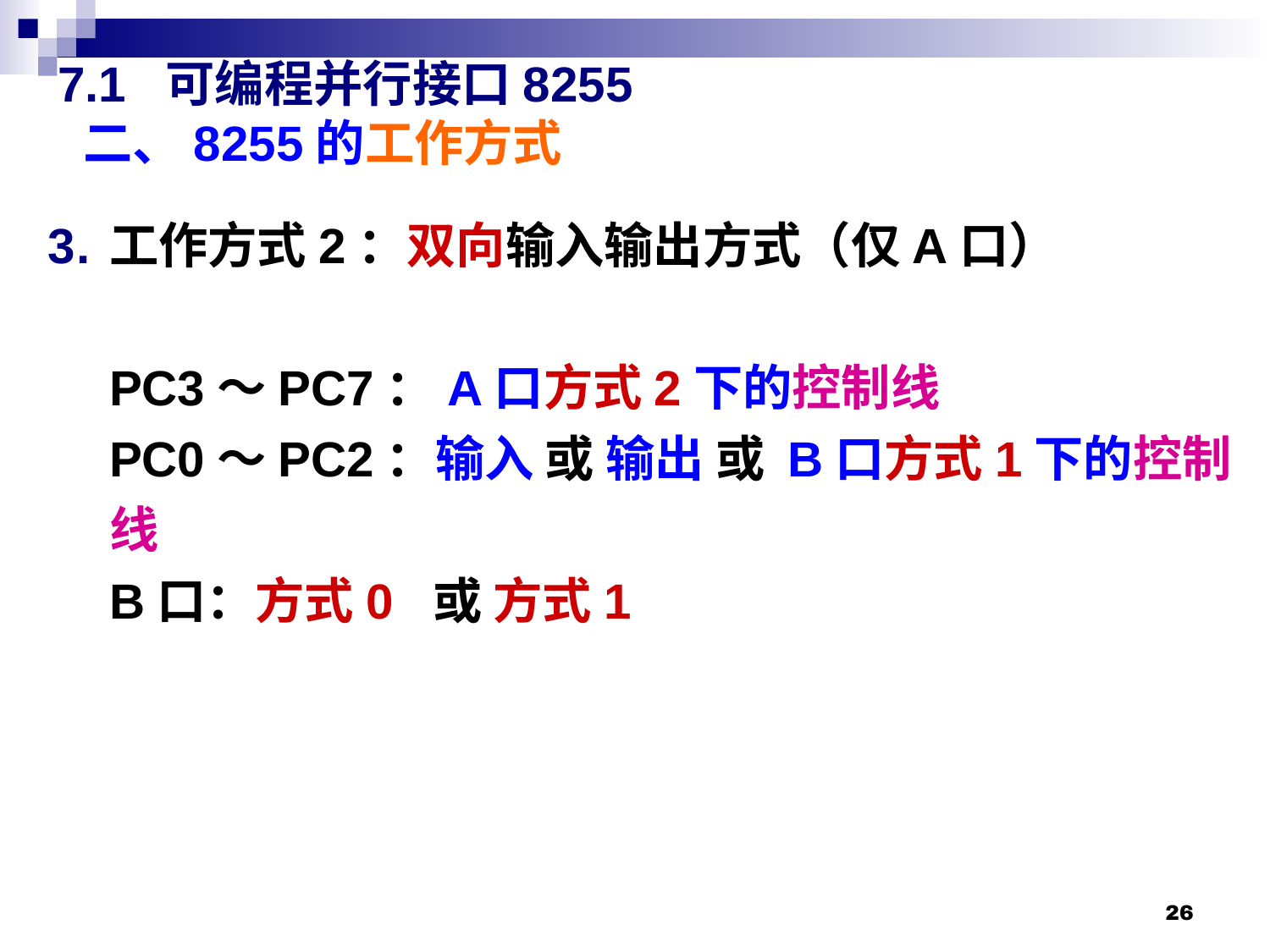

# 7.1  可编程并行接口8255 二、8255的工作方式
工作方式2：双向输入输出方式（仅A口）
PC3～PC7：A口方式2下的控制线
PC0～PC2：输入 或 输出 或 B口方式1下的控制线
B口：方式0  或 方式1
26